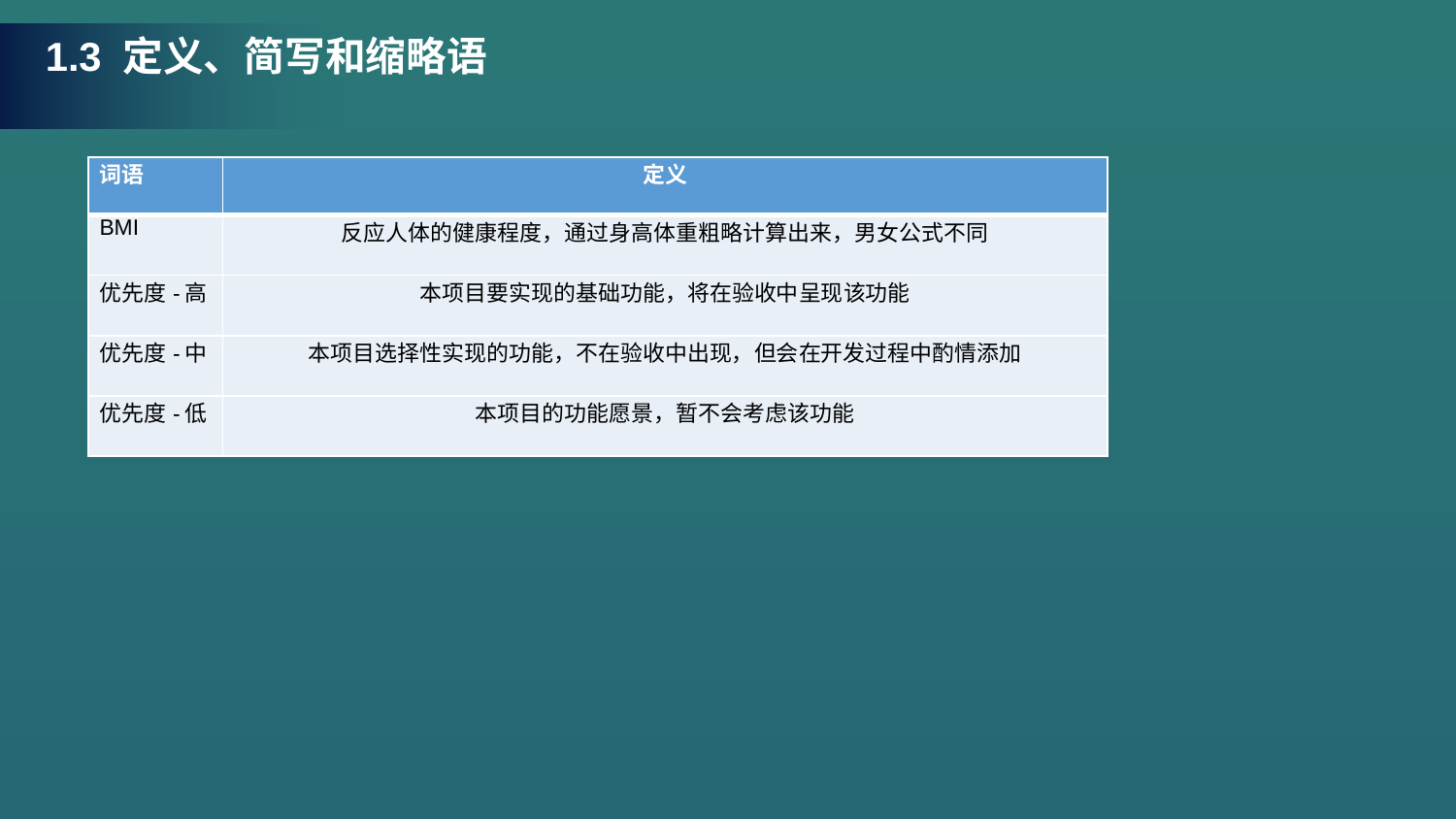

1.3 定义、简写和缩略语
| 词语 | 定义 |
| --- | --- |
| BMI | 反应人体的健康程度，通过身高体重粗略计算出来，男女公式不同 |
| 优先度-高 | 本项目要实现的基础功能，将在验收中呈现该功能 |
| 优先度-中 | 本项目选择性实现的功能，不在验收中出现，但会在开发过程中酌情添加 |
| 优先度-低 | 本项目的功能愿景，暂不会考虑该功能 |